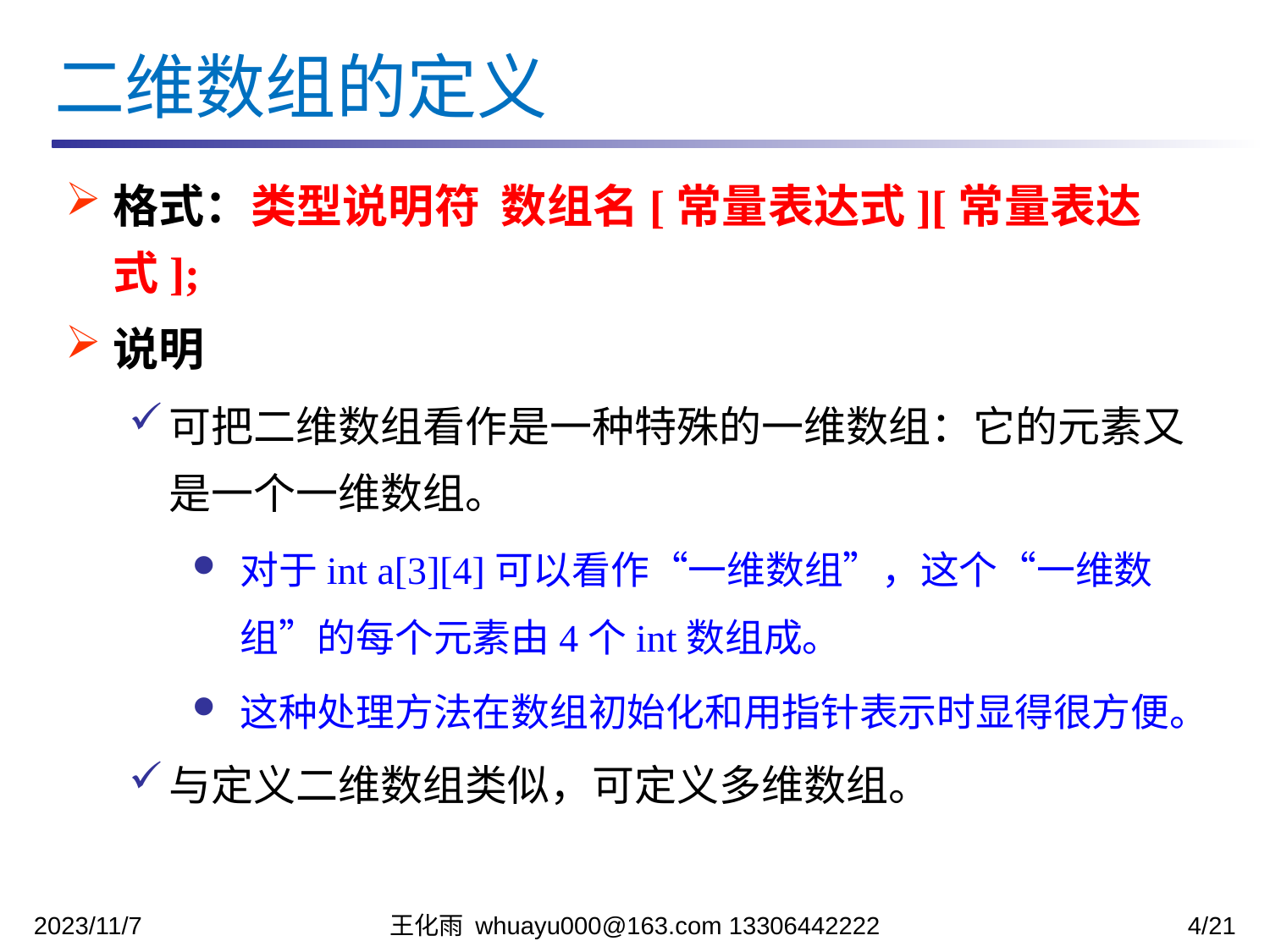

二维数组的定义
格式：类型说明符  数组名[常量表达式][常量表达式];
说明
可把二维数组看作是一种特殊的一维数组：它的元素又是一个一维数组。
对于int a[3][4]可以看作“一维数组”，这个“一维数组”的每个元素由4个int数组成。
这种处理方法在数组初始化和用指针表示时显得很方便。
与定义二维数组类似，可定义多维数组。
2023/11/7
王化雨 whuayu000@163.com 13306442222
4/21